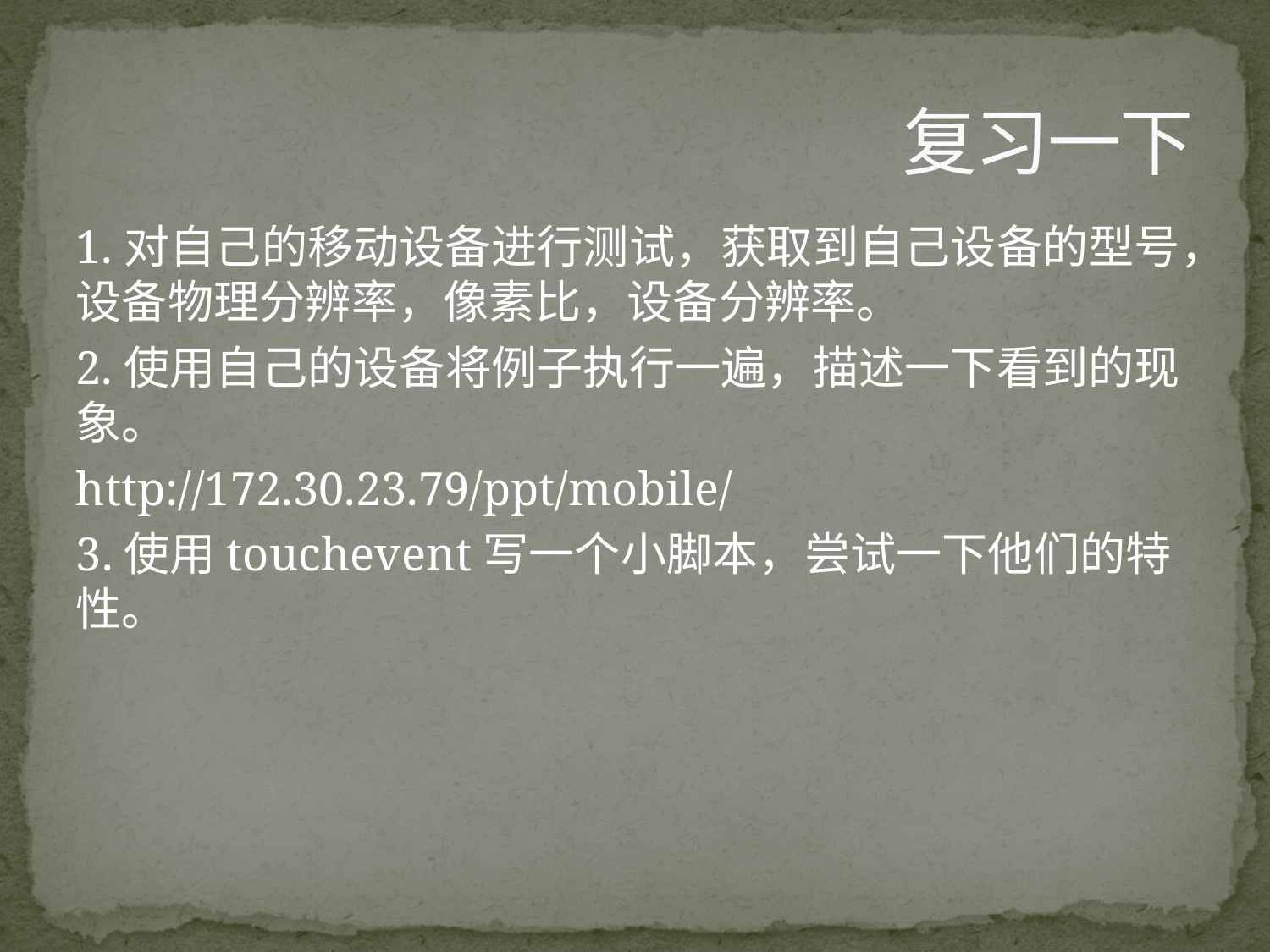

# 复习一下

1.对自己的移动设备进行测试，获取到自己设备的型号，设备物理分辨率，像素比，设备分辨率。
2.使用自己的设备将例子执行一遍，描述一下看到的现象。
http://172.30.23.79/ppt/mobile/
3.使用touchevent写一个小脚本，尝试一下他们的特性。